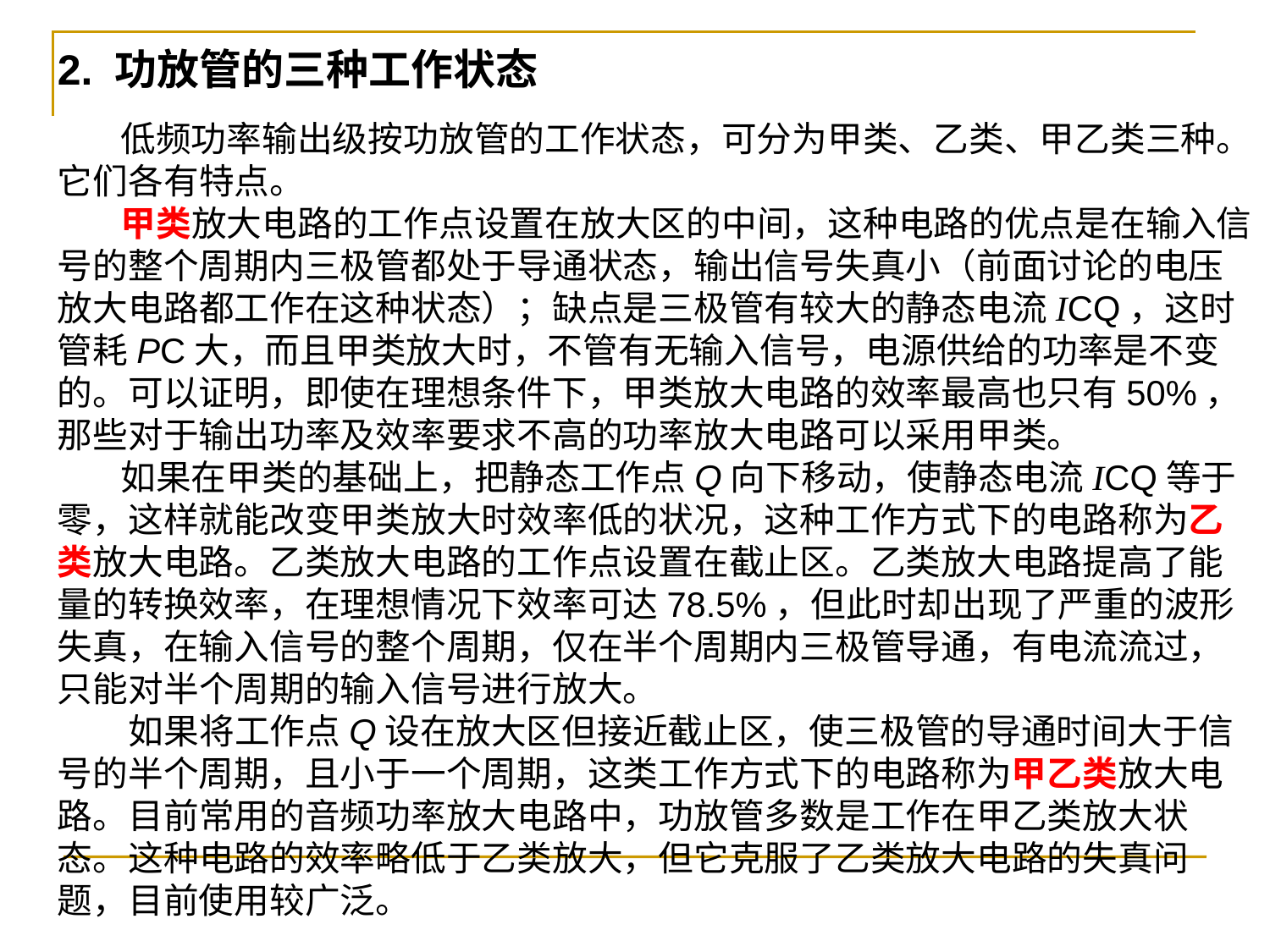

2. 功放管的三种工作状态
       低频功率输出级按功放管的工作状态，可分为甲类、乙类、甲乙类三种。它们各有特点。
       甲类放大电路的工作点设置在放大区的中间，这种电路的优点是在输入信号的整个周期内三极管都处于导通状态，输出信号失真小（前面讨论的电压放大电路都工作在这种状态）；缺点是三极管有较大的静态电流ICQ，这时管耗PC大，而且甲类放大时，不管有无输入信号，电源供给的功率是不变的。可以证明，即使在理想条件下，甲类放大电路的效率最高也只有50%，那些对于输出功率及效率要求不高的功率放大电路可以采用甲类。
       如果在甲类的基础上，把静态工作点Q向下移动，使静态电流ICQ等于零，这样就能改变甲类放大时效率低的状况，这种工作方式下的电路称为乙类放大电路。乙类放大电路的工作点设置在截止区。乙类放大电路提高了能量的转换效率，在理想情况下效率可达78.5%，但此时却出现了严重的波形失真，在输入信号的整个周期，仅在半个周期内三极管导通，有电流流过，只能对半个周期的输入信号进行放大。
        如果将工作点Q设在放大区但接近截止区，使三极管的导通时间大于信号的半个周期，且小于一个周期，这类工作方式下的电路称为甲乙类放大电路。目前常用的音频功率放大电路中，功放管多数是工作在甲乙类放大状态。这种电路的效率略低于乙类放大，但它克服了乙类放大电路的失真问题，目前使用较广泛。